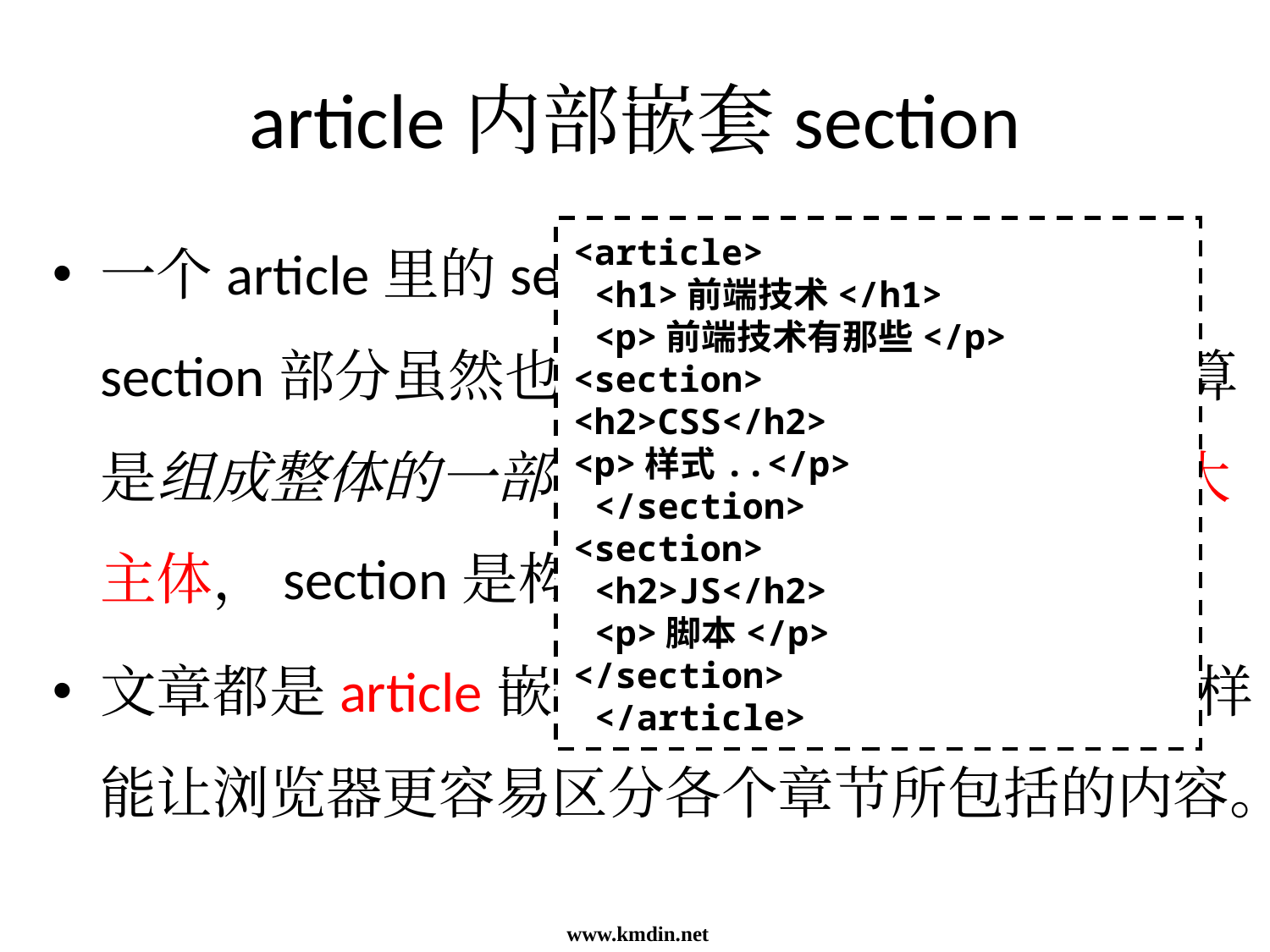

# article内部嵌套section
一个article里的section实例因为文章内section部分虽然也是独立的部分，但是只能算是组成整体的一部分，从属关系，article是大主体，section是构成这个大主体的一部分。
文章都是article嵌套一个个section章节，这样能让浏览器更容易区分各个章节所包括的内容。
<article>
 <h1>前端技术</h1>
 <p>前端技术有那些</p>
<section>
<h2>CSS</h2>
<p>样式..</p>
 </section>
<section>
 <h2>JS</h2>
 <p>脚本</p>
</section>
 </article>